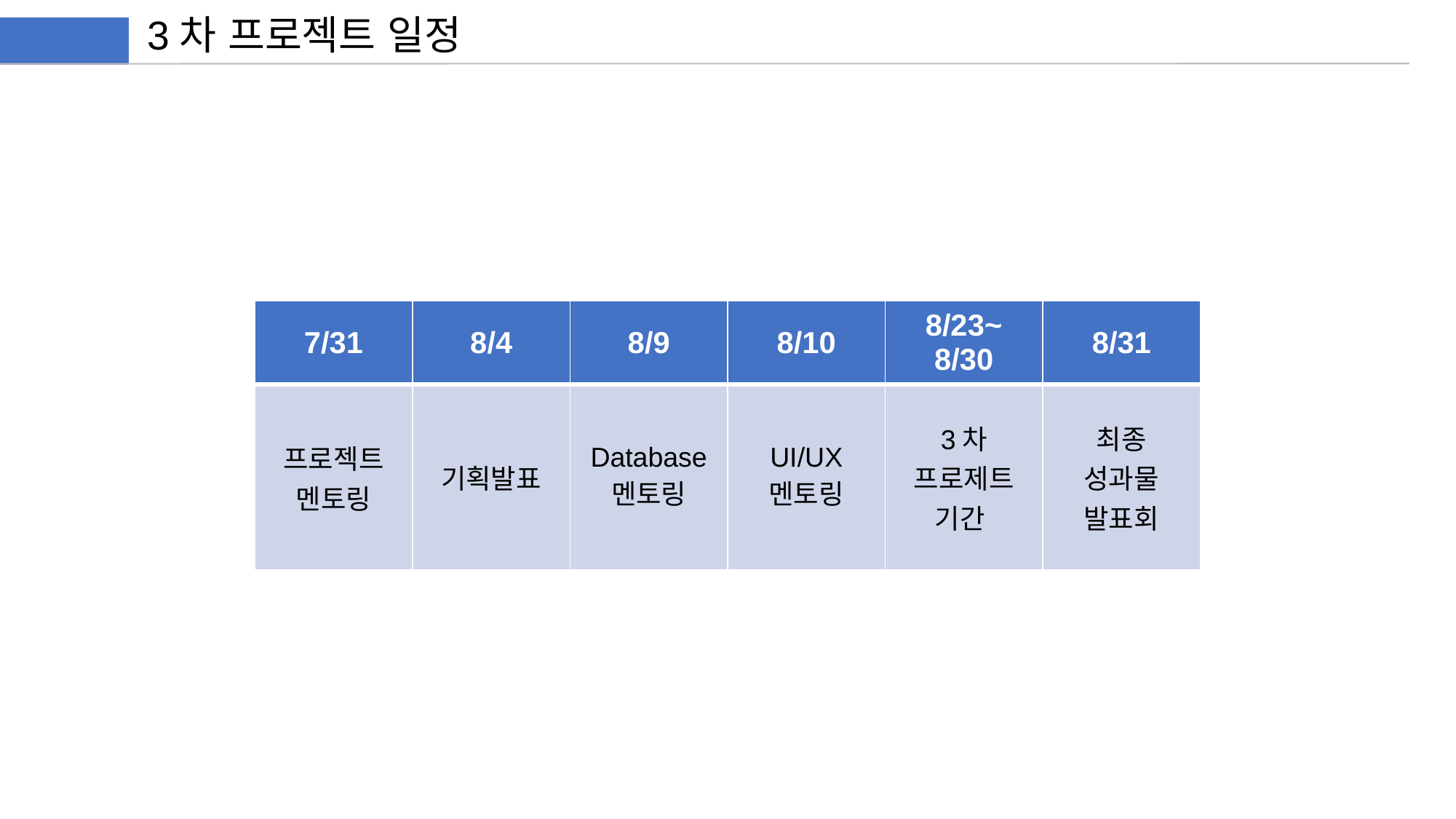

3차 프로젝트 일정

| 7/31 | 8/4 | 8/9 | 8/10 | 8/23~ 8/30 | 8/31 |
| --- | --- | --- | --- | --- | --- |
| 프로젝트 멘토링 | 기획발표 | Database 멘토링 | UI/UX 멘토링 | 3차 프로제트 기간 | 최종 성과물 발표회 |